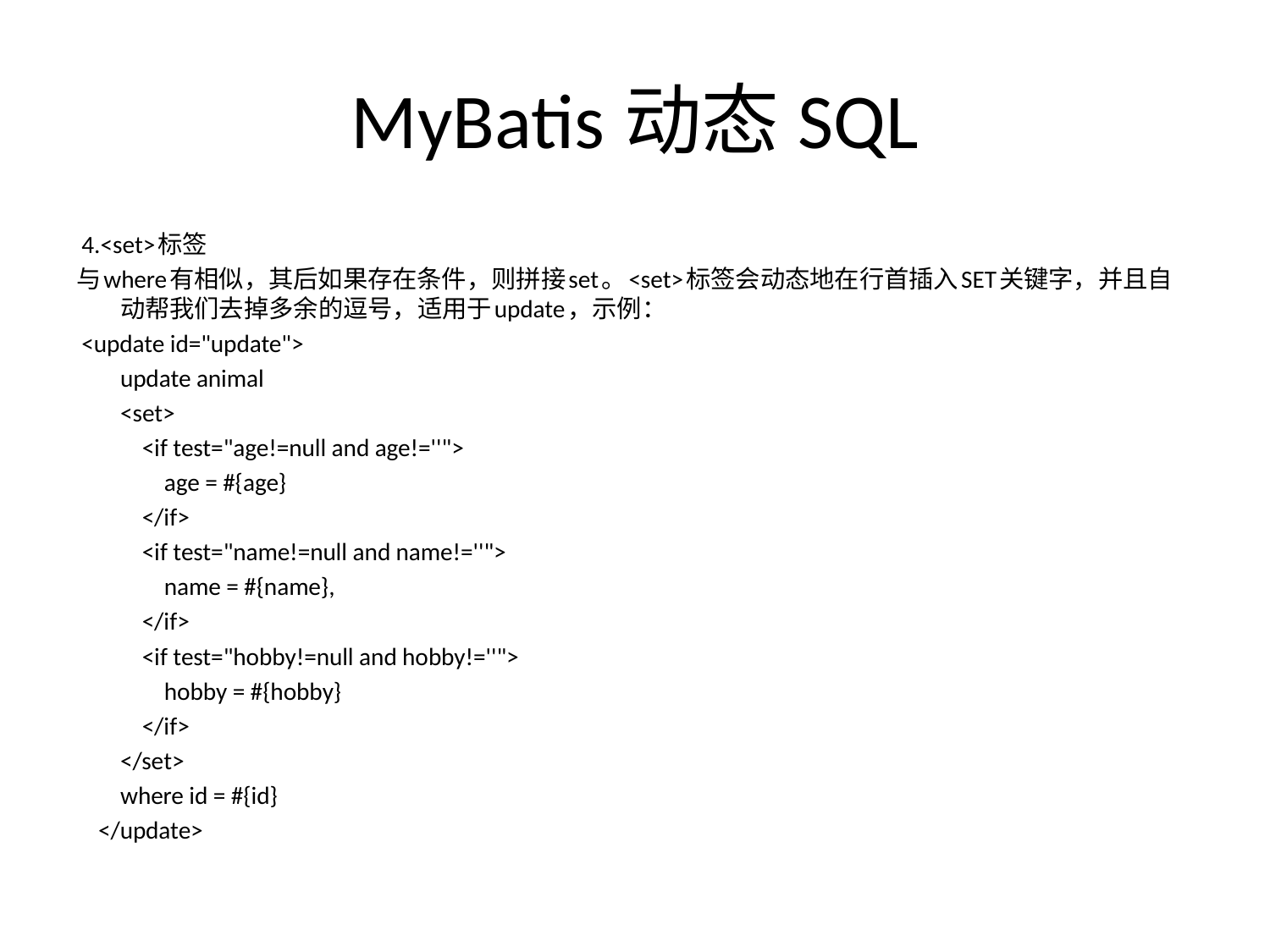

# MyBatis动态SQL
 4.<set>标签
与where有相似，其后如果存在条件，则拼接set。<set>标签会动态地在行首插入SET关键字，并且自动帮我们去掉多余的逗号，适用于update，示例：
 <update id="update">
        update animal
        <set>
            <if test="age!=null and age!=''">
                age = #{age}
            </if>
            <if test="name!=null and name!=''">
                name = #{name},
            </if>
            <if test="hobby!=null and hobby!=''">
                hobby = #{hobby}
            </if>
        </set>
        where id = #{id}
    </update>